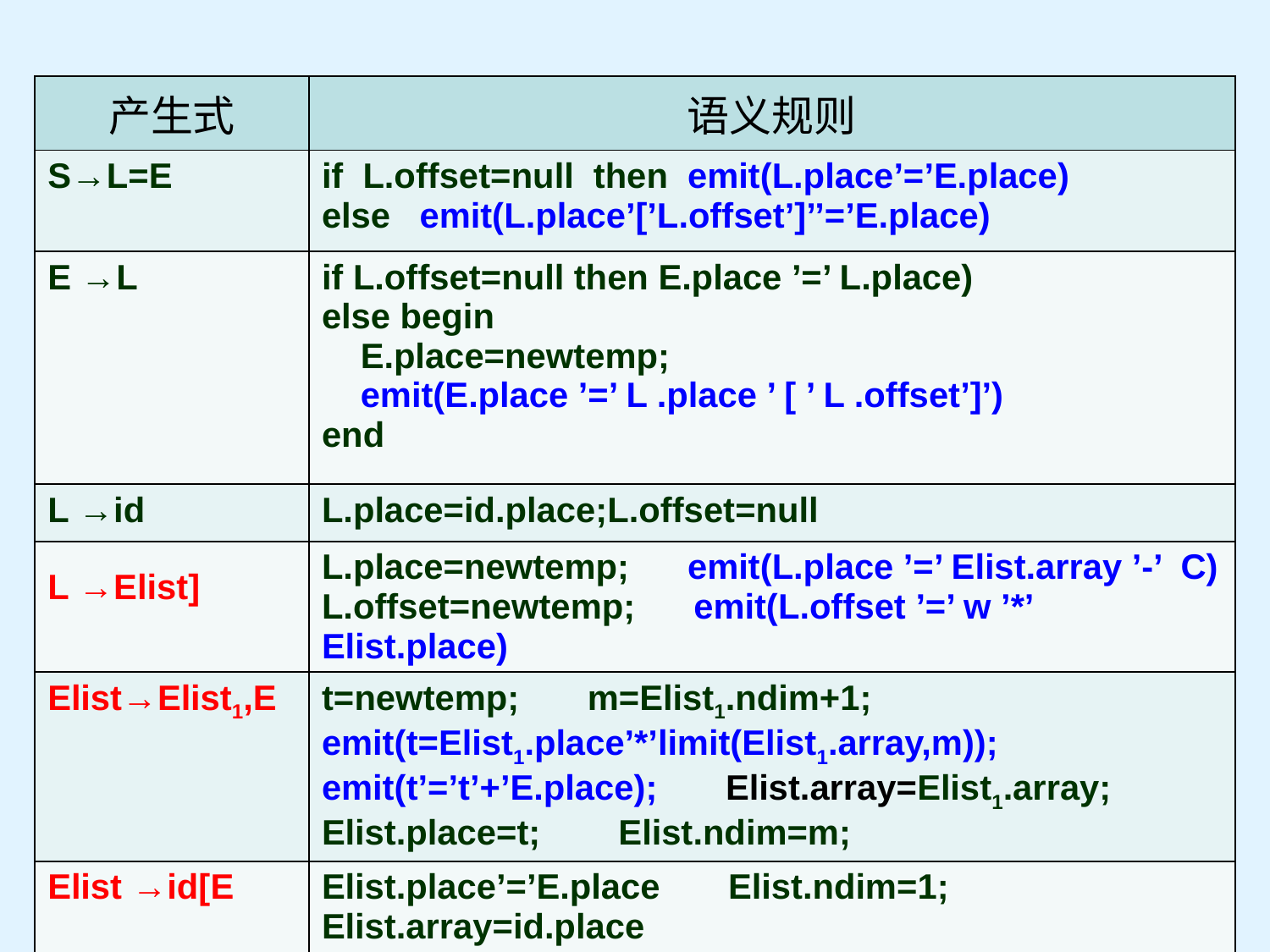

| 产生式 | 语义规则 |
| --- | --- |
| S→L=E | if L.offset=null then emit(L.place’=’E.place) else emit(L.place’[’L.offset’]’’=’E.place) |
| E →L | if L.offset=null then E.place ’=’ L.place) else begin E.place=newtemp; emit(E.place ’=’ L .place ’ [ ’ L .offset’]’) end |
| L →id | L.place=id.place;L.offset=null |
| L →Elist] | L.place=newtemp; emit(L.place ’=’ Elist.array ’-’ C) L.offset=newtemp; emit(L.offset ’=’ w ’\*’ Elist.place) |
| Elist→Elist1,E | t=newtemp; m=Elist1.ndim+1; emit(t=Elist1.place’\*’limit(Elist1.array,m)); emit(t’=’t’+’E.place); Elist.array=Elist1.array; Elist.place=t; Elist.ndim=m; |
| Elist →id[E | Elist.place’=’E.place Elist.ndim=1; Elist.array=id.place |